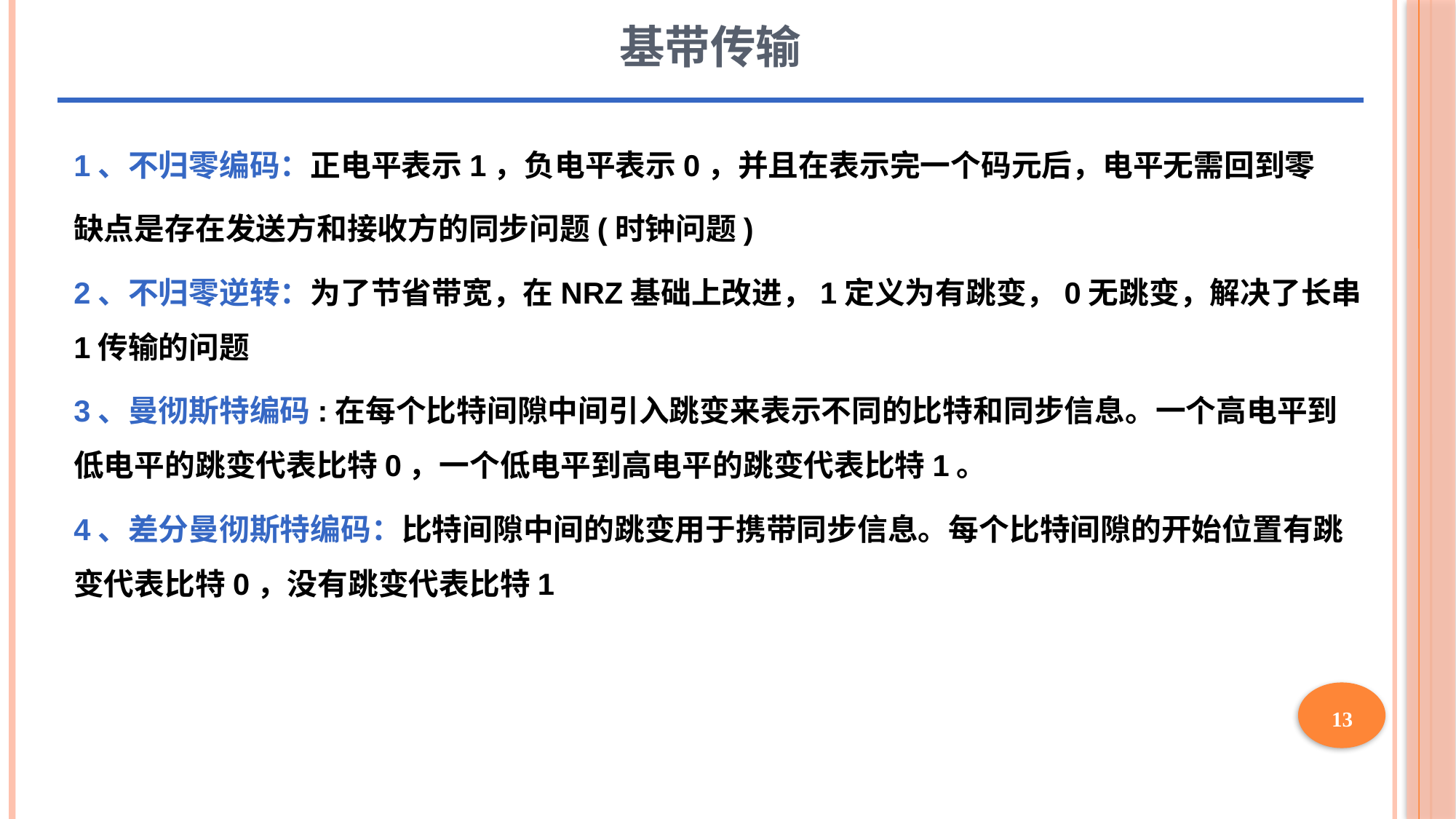

基带传输
1、不归零编码：正电平表示1，负电平表示0，并且在表示完一个码元后，电平无需回到零
缺点是存在发送方和接收方的同步问题(时钟问题)
2、不归零逆转：为了节省带宽，在NRZ基础上改进，1定义为有跳变，0无跳变，解决了长串1传输的问题
3、曼彻斯特编码:在每个比特间隙中间引入跳变来表示不同的比特和同步信息。一个高电平到低电平的跳变代表比特0，一个低电平到高电平的跳变代表比特1。
4、差分曼彻斯特编码：比特间隙中间的跳变用于携带同步信息。每个比特间隙的开始位置有跳变代表比特0，没有跳变代表比特1

13